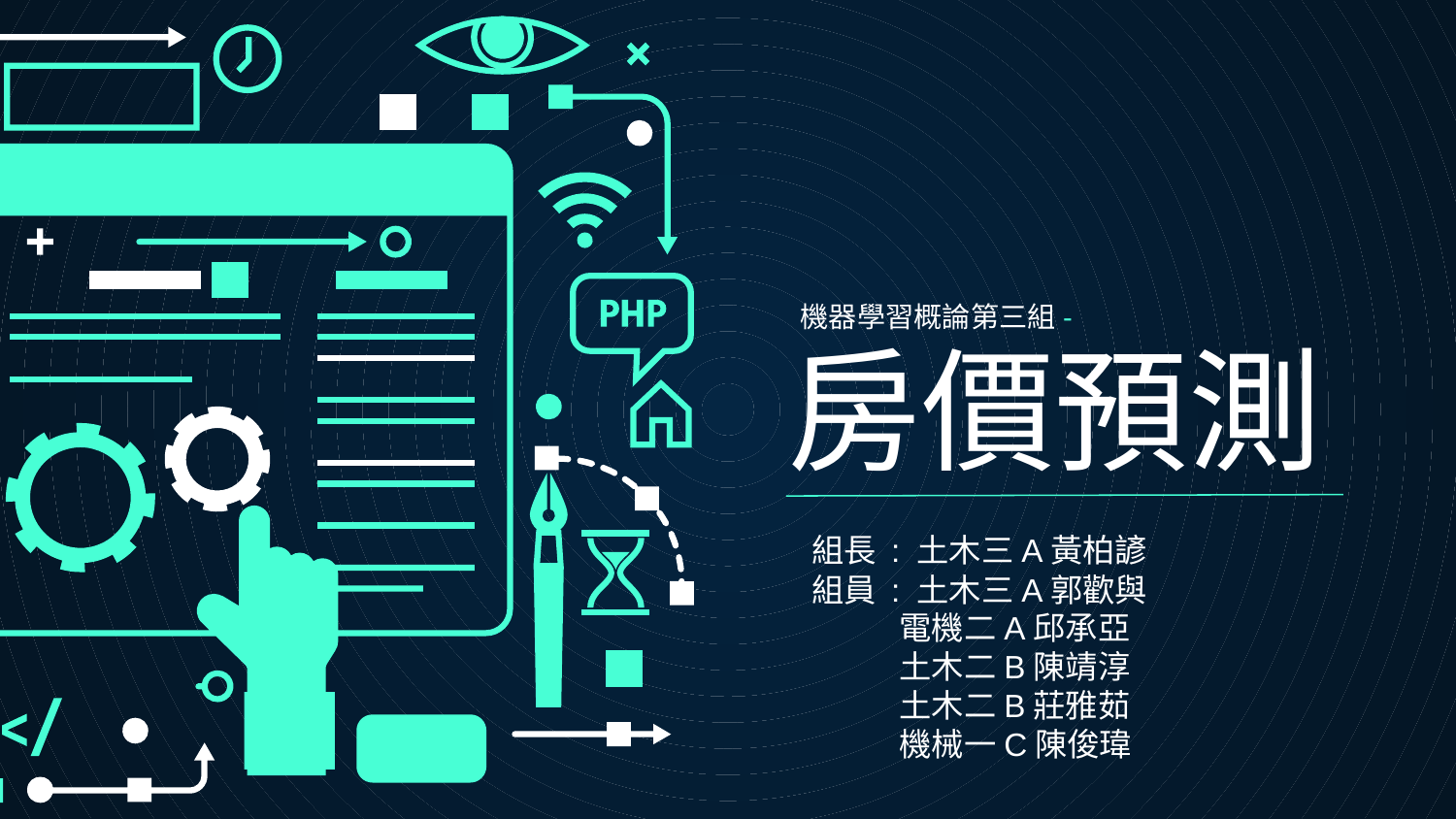

機器學習概論第三組-
# 房價預測
組長 : 土木三A黃柏諺
組員 : 土木三A郭歡與
           電機二A邱承亞
           土木二B陳靖淳
           土木二B莊雅茹
           機械一C陳俊瑋